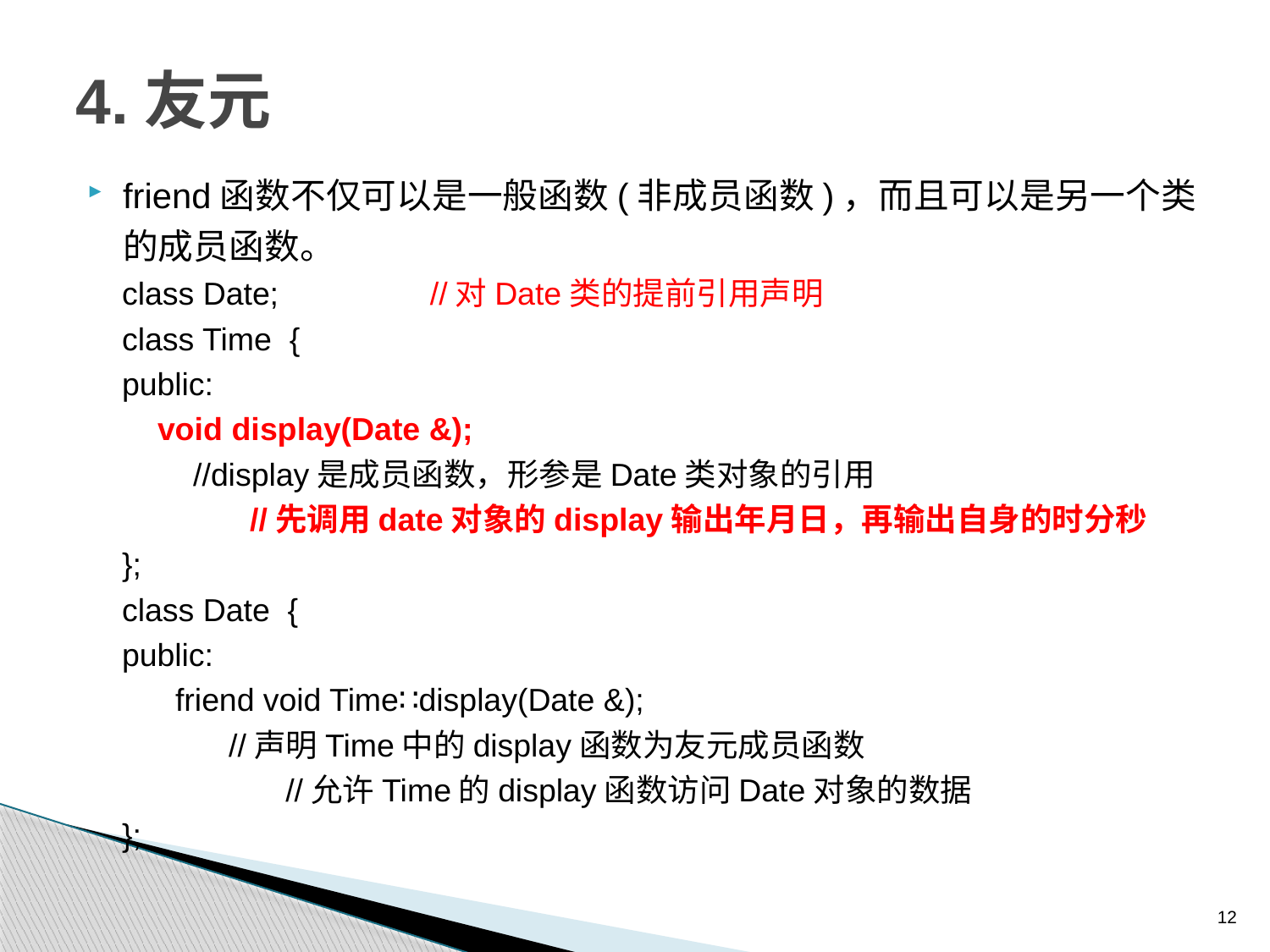

# 4.友元
friend函数不仅可以是一般函数(非成员函数)，而且可以是另一个类的成员函数。
class Date;                 //对Date类的提前引用声明
class Time  {
public:
    void display(Date &);
        //display是成员函数，形参是Date类对象的引用
		//先调用date对象的display输出年月日，再输出自身的时分秒
};
class Date  {
public:
      friend void Time∷display(Date &);
            //声明Time中的display函数为友元成员函数
		    //允许Time的display函数访问Date对象的数据
};

12